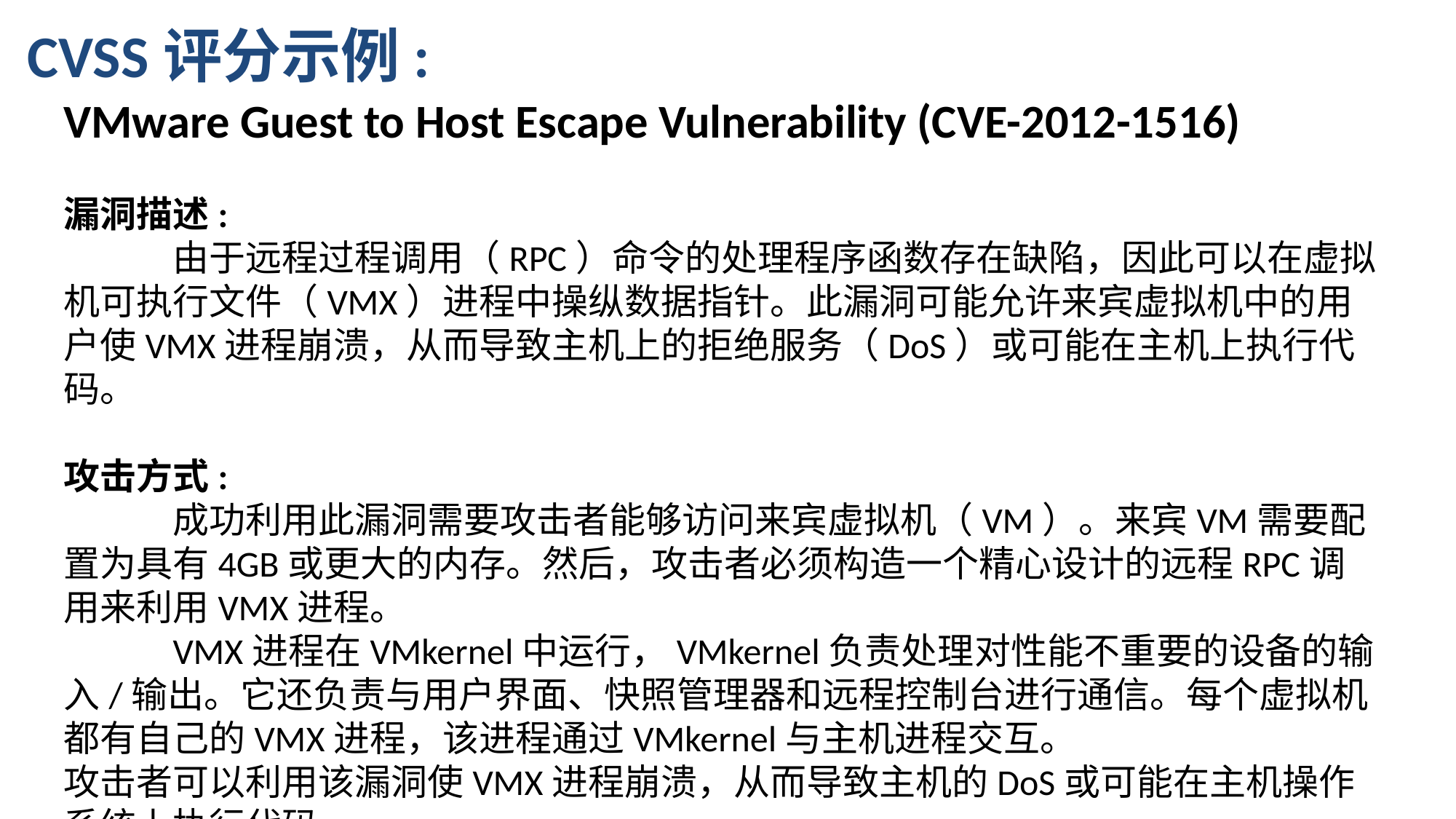

# CVSS评分示例:
VMware Guest to Host Escape Vulnerability (CVE-2012-1516)

漏洞描述:
	由于远程过程调用（RPC）命令的处理程序函数存在缺陷，因此可以在虚拟机可执行文件（VMX）进程中操纵数据指针。此漏洞可能允许来宾虚拟机中的用户使VMX进程崩溃，从而导致主机上的拒绝服务（DoS）或可能在主机上执行代码。

攻击方式:
	成功利用此漏洞需要攻击者能够访问来宾虚拟机（VM）。来宾VM需要配置为具有4GB或更大的内存。然后，攻击者必须构造一个精心设计的远程RPC调用来利用VMX进程。
	VMX进程在VMkernel中运行，VMkernel负责处理对性能不重要的设备的输入/输出。它还负责与用户界面、快照管理器和远程控制台进行通信。每个虚拟机都有自己的VMX进程，该进程通过VMkernel与主机进程交互。
攻击者可以利用该漏洞使VMX进程崩溃，从而导致主机的DoS或可能在主机操作系统上执行代码。